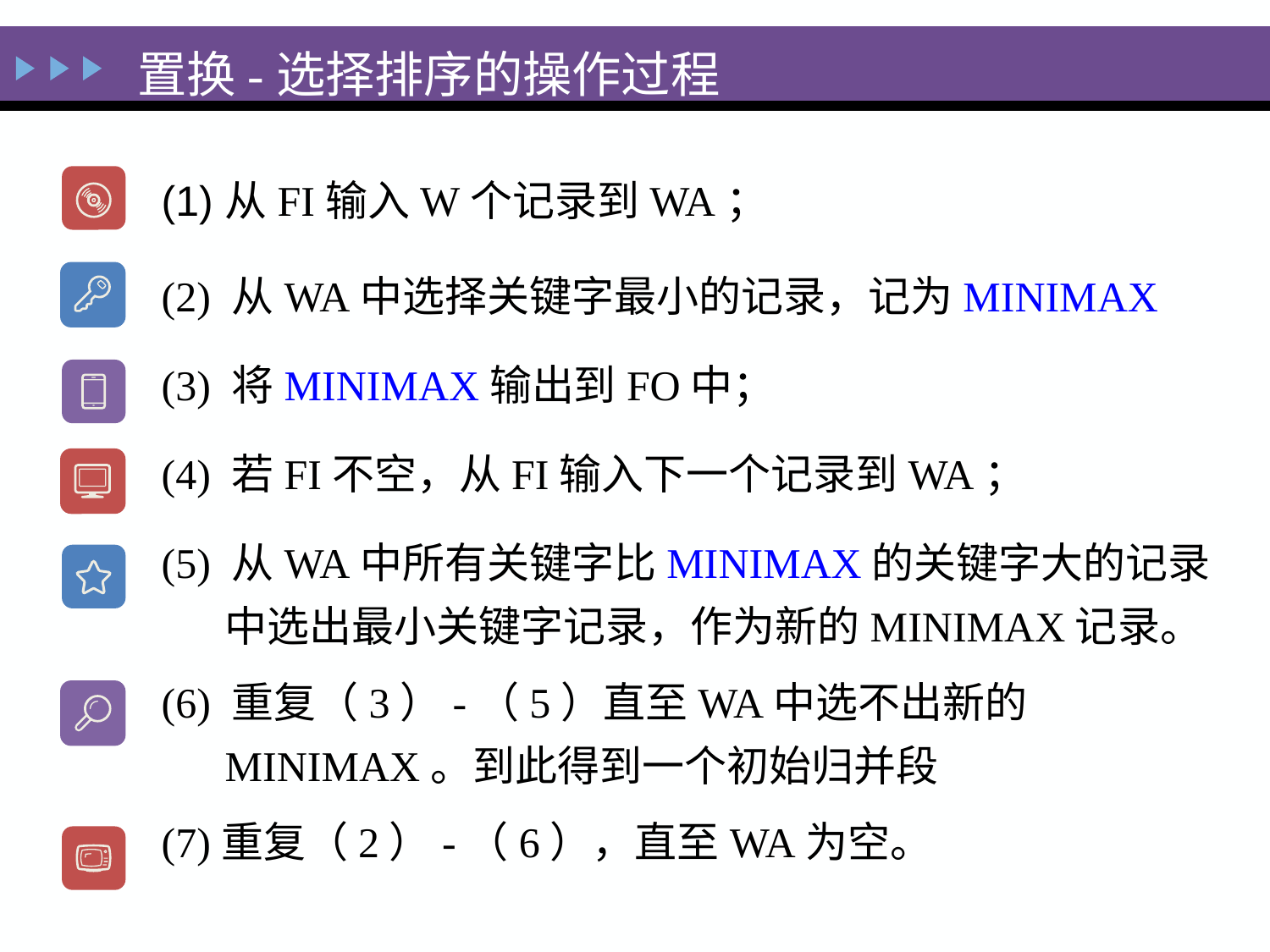

置换-选择排序的操作过程
从FI输入W个记录到WA；

(2) 从WA中选择关键字最小的记录，记为MINIMAX

(3) 将MINIMAX输出到FO中；

(4) 若FI不空，从FI输入下一个记录到WA；

(5) 从WA中所有关键字比MINIMAX的关键字大的记录中选出最小关键字记录，作为新的MINIMAX记录。
(6) 重复（3）-（5）直至WA中选不出新的MINIMAX。到此得到一个初始归并段
(7)重复（2）-（6），直至WA为空。